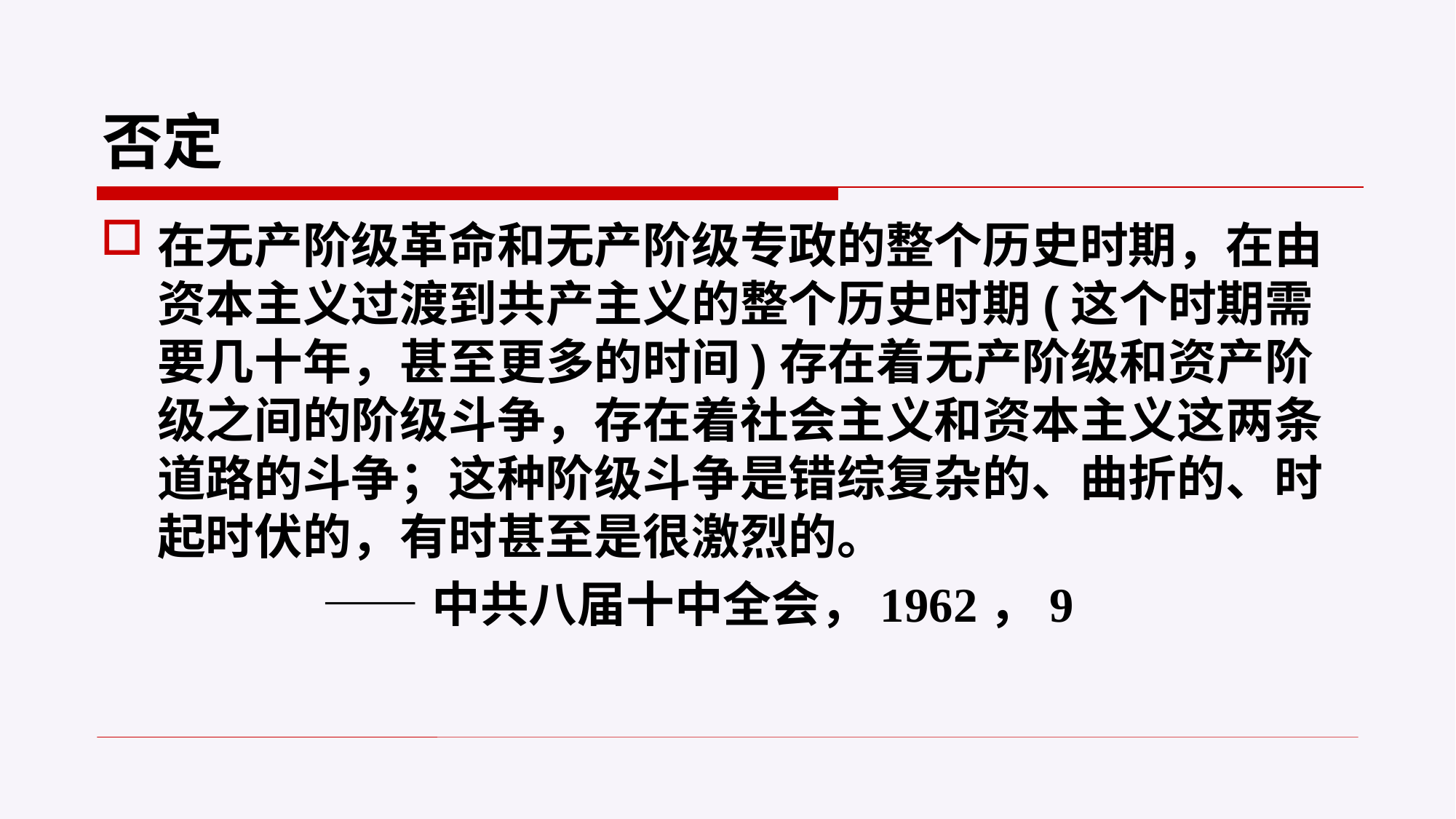

# 否定
在无产阶级革命和无产阶级专政的整个历史时期，在由资本主义过渡到共产主义的整个历史时期(这个时期需要几十年，甚至更多的时间)存在着无产阶级和资产阶级之间的阶级斗争，存在着社会主义和资本主义这两条道路的斗争；这种阶级斗争是错综复杂的、曲折的、时起时伏的，有时甚至是很激烈的。
                    ——中共八届十中全会，1962，9